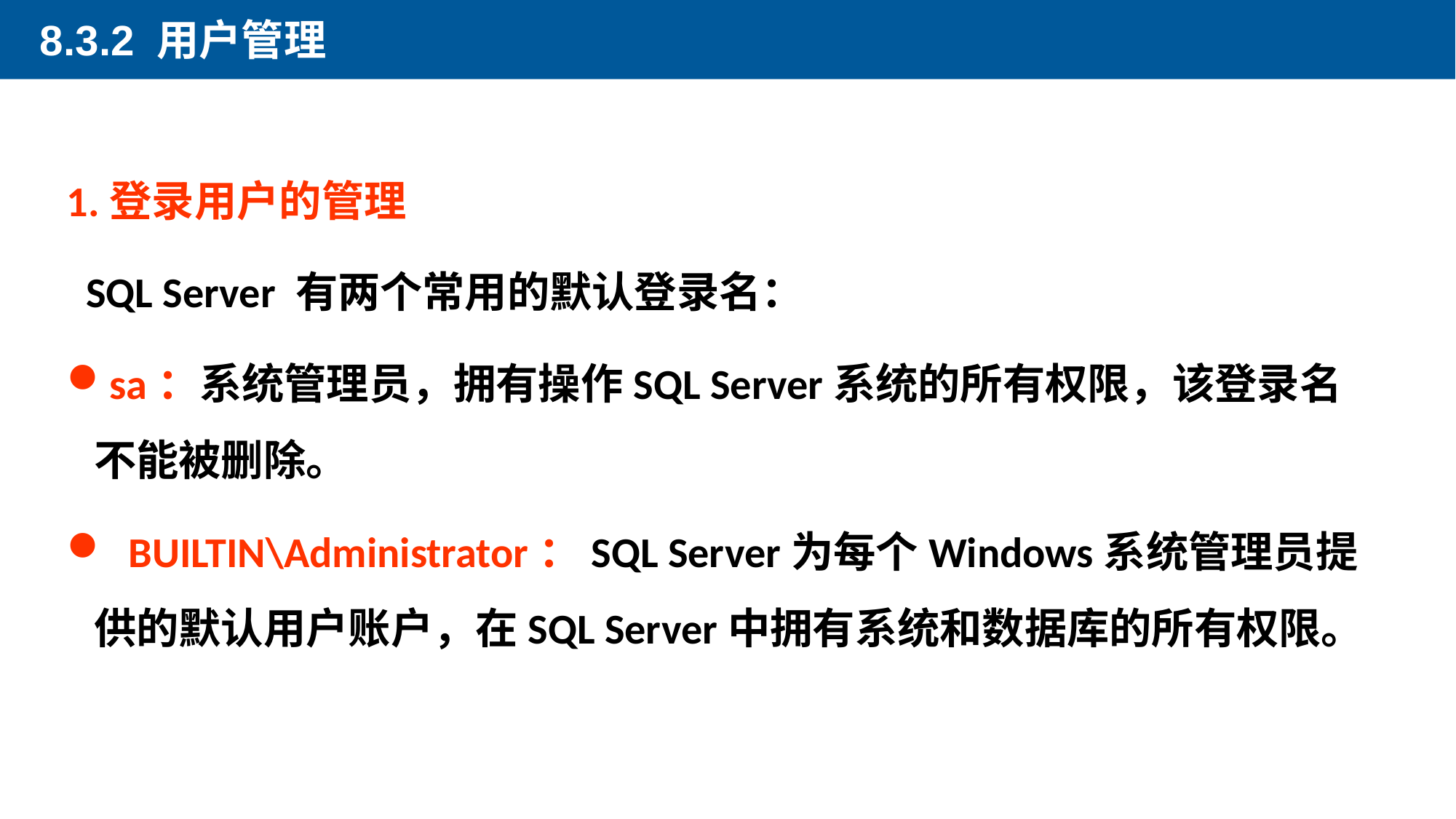

8.3.2 用户管理

1.登录用户的管理
  SQL Server 有两个常用的默认登录名：
sa：系统管理员，拥有操作SQL Server系统的所有权限，该登录名不能被删除。
  BUILTIN\Administrator：SQL Server为每个Windows系统管理员提供的默认用户账户，在SQL Server中拥有系统和数据库的所有权限。